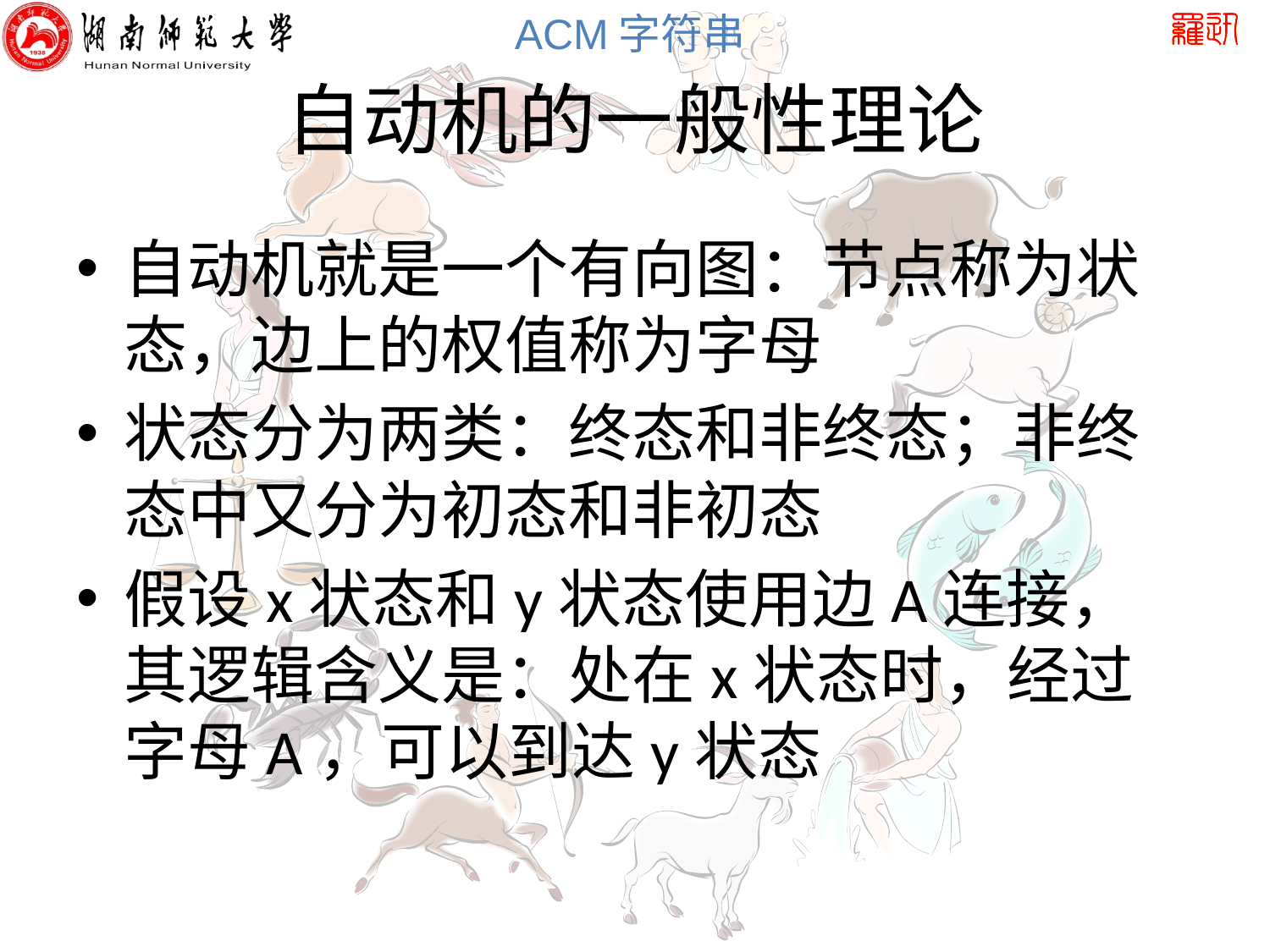

# 自动机的一般性理论
自动机就是一个有向图：节点称为状态，边上的权值称为字母
状态分为两类：终态和非终态；非终态中又分为初态和非初态
假设x状态和y状态使用边A连接，其逻辑含义是：处在x状态时，经过字母A，可以到达y状态